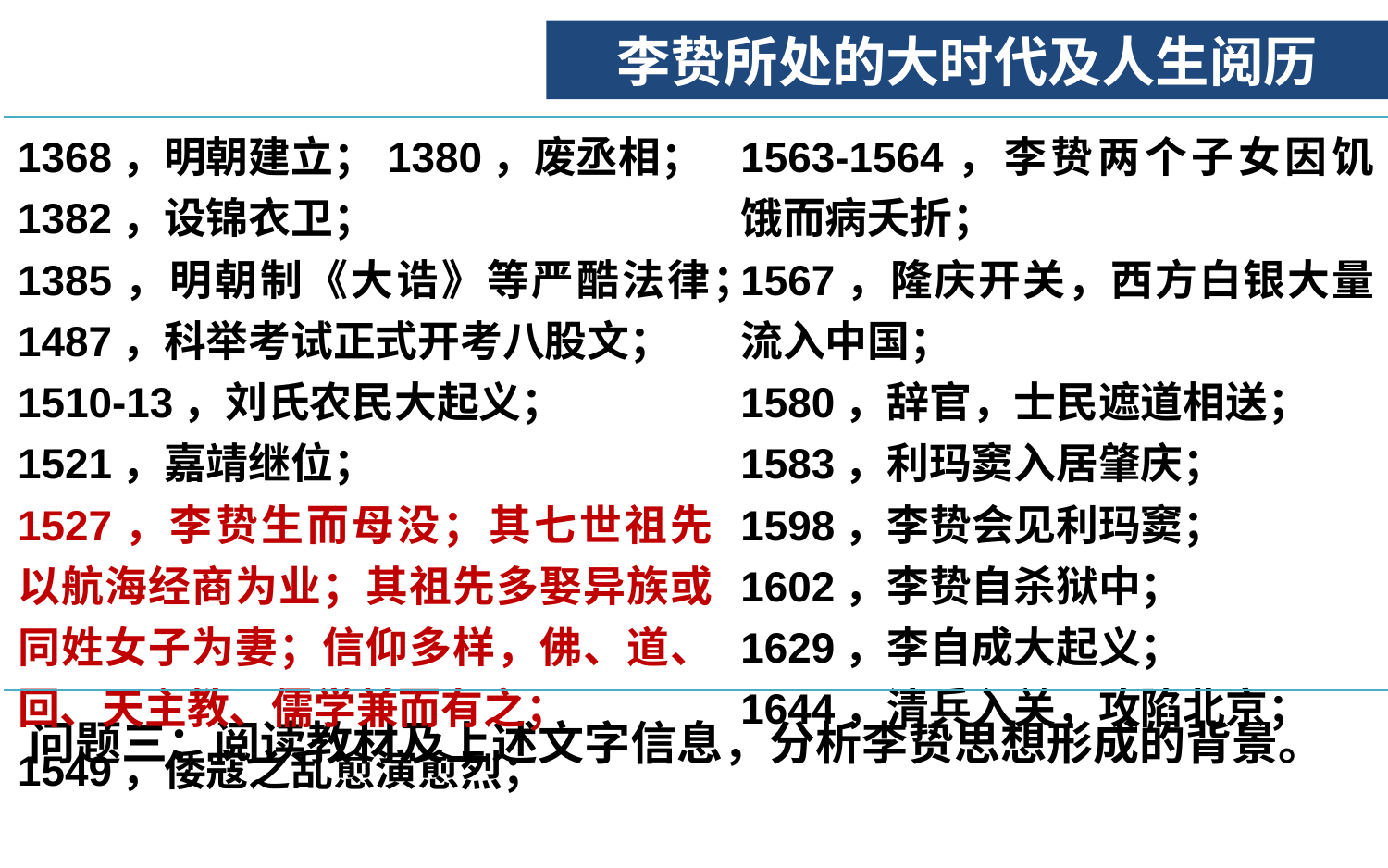

李贽所处的大时代及人生阅历
| 1368，明朝建立；1380，废丞相； 1382，设锦衣卫； 1385，明朝制《大诰》等严酷法律； 1487，科举考试正式开考八股文； 1510-13，刘氏农民大起义； 1521，嘉靖继位； 1527，李贽生而母没；其七世祖先以航海经商为业；其祖先多娶异族或同姓女子为妻；信仰多样，佛、道、回、天主教、儒学兼而有之； 1549，倭寇之乱愈演愈烈； | 1563-1564，李贽两个子女因饥饿而病夭折； 1567，隆庆开关，西方白银大量流入中国； 1580，辞官，士民遮道相送； 1583，利玛窦入居肇庆； 1598，李贽会见利玛窦； 1602，李贽自杀狱中； 1629，李自成大起义； 1644，清兵入关，攻陷北京； |
| --- | --- |
问题三：阅读教材及上述文字信息，分析李贽思想形成的背景。